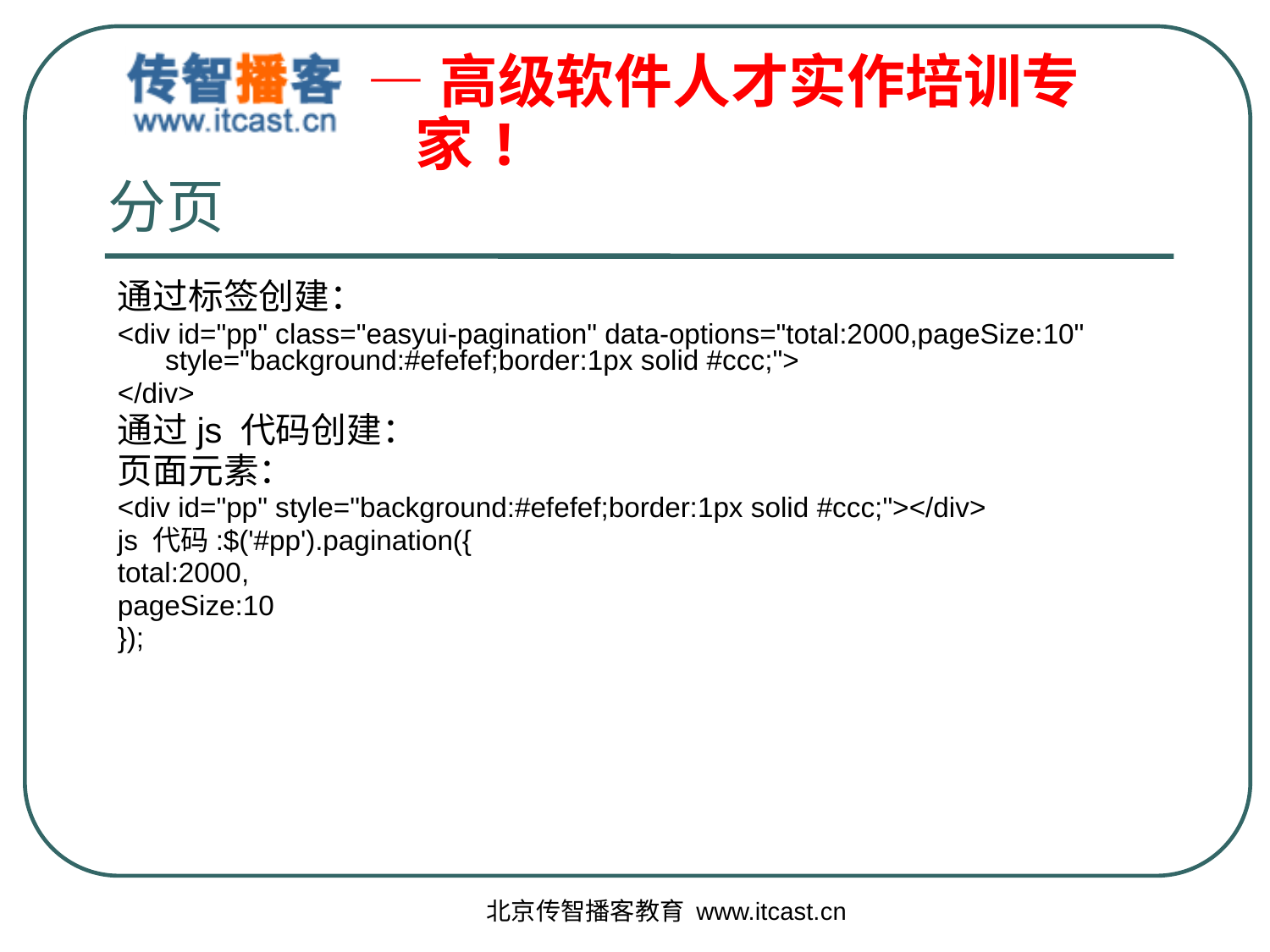

# 分页
通过标签创建：
<div id="pp" class="easyui-pagination" data-options="total:2000,pageSize:10" style="background:#efefef;border:1px solid #ccc;">
</div>
通过js 代码创建：
页面元素：
<div id="pp" style="background:#efefef;border:1px solid #ccc;"></div>
js 代码:$('#pp').pagination({
total:2000,
pageSize:10
});
北京传智播客教育 www.itcast.cn